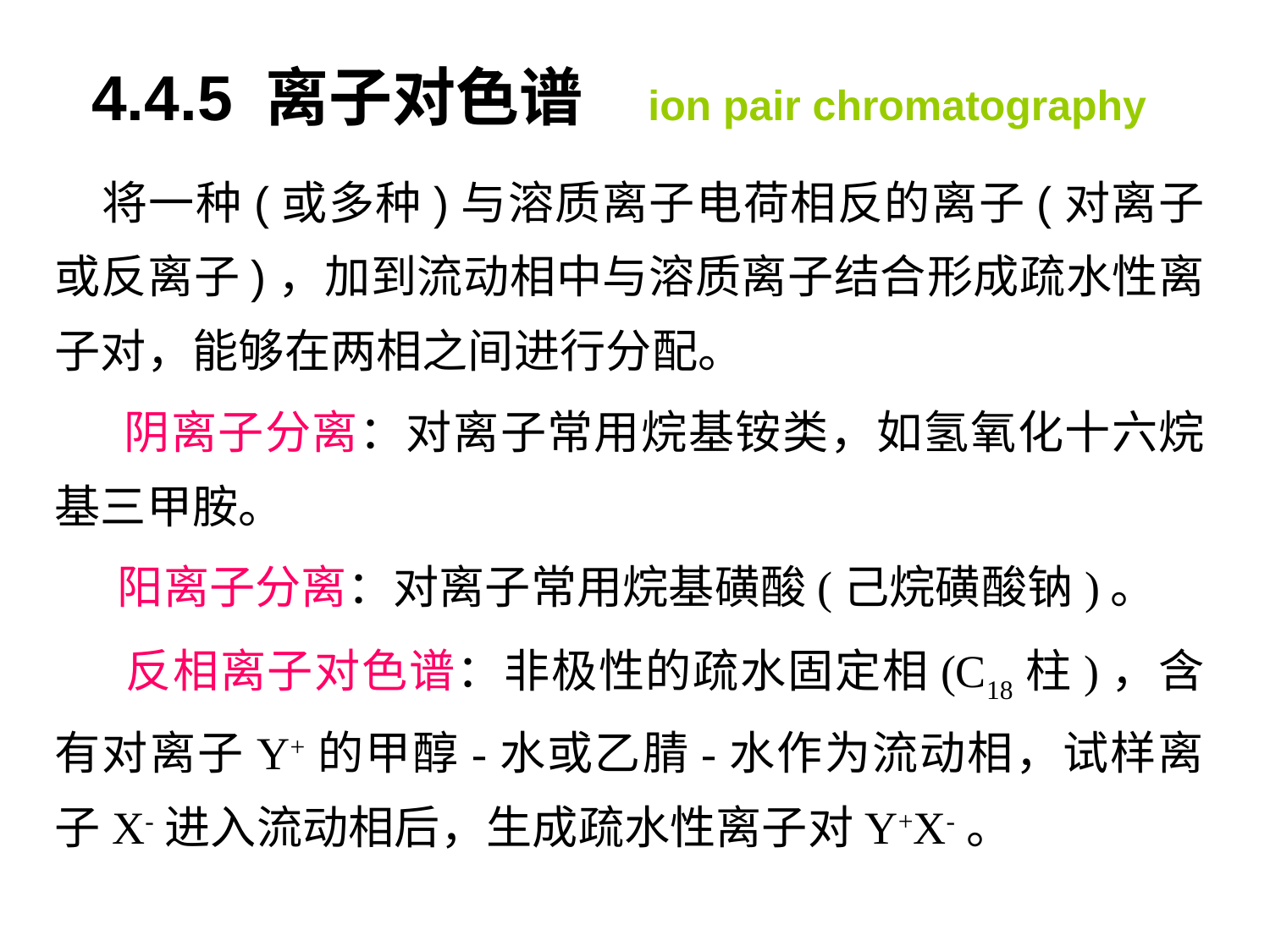

# 4.4.5 离子对色谱    ion pair chromatography
   将一种(或多种)与溶质离子电荷相反的离子(对离子或反离子)，加到流动相中与溶质离子结合形成疏水性离子对，能够在两相之间进行分配。
     阴离子分离：对离子常用烷基铵类，如氢氧化十六烷基三甲胺。
     阳离子分离：对离子常用烷基磺酸(己烷磺酸钠)。
     反相离子对色谱：非极性的疏水固定相(C18柱)，含有对离子Y+的甲醇-水或乙腈-水作为流动相，试样离子X-进入流动相后，生成疏水性离子对Y+X-。